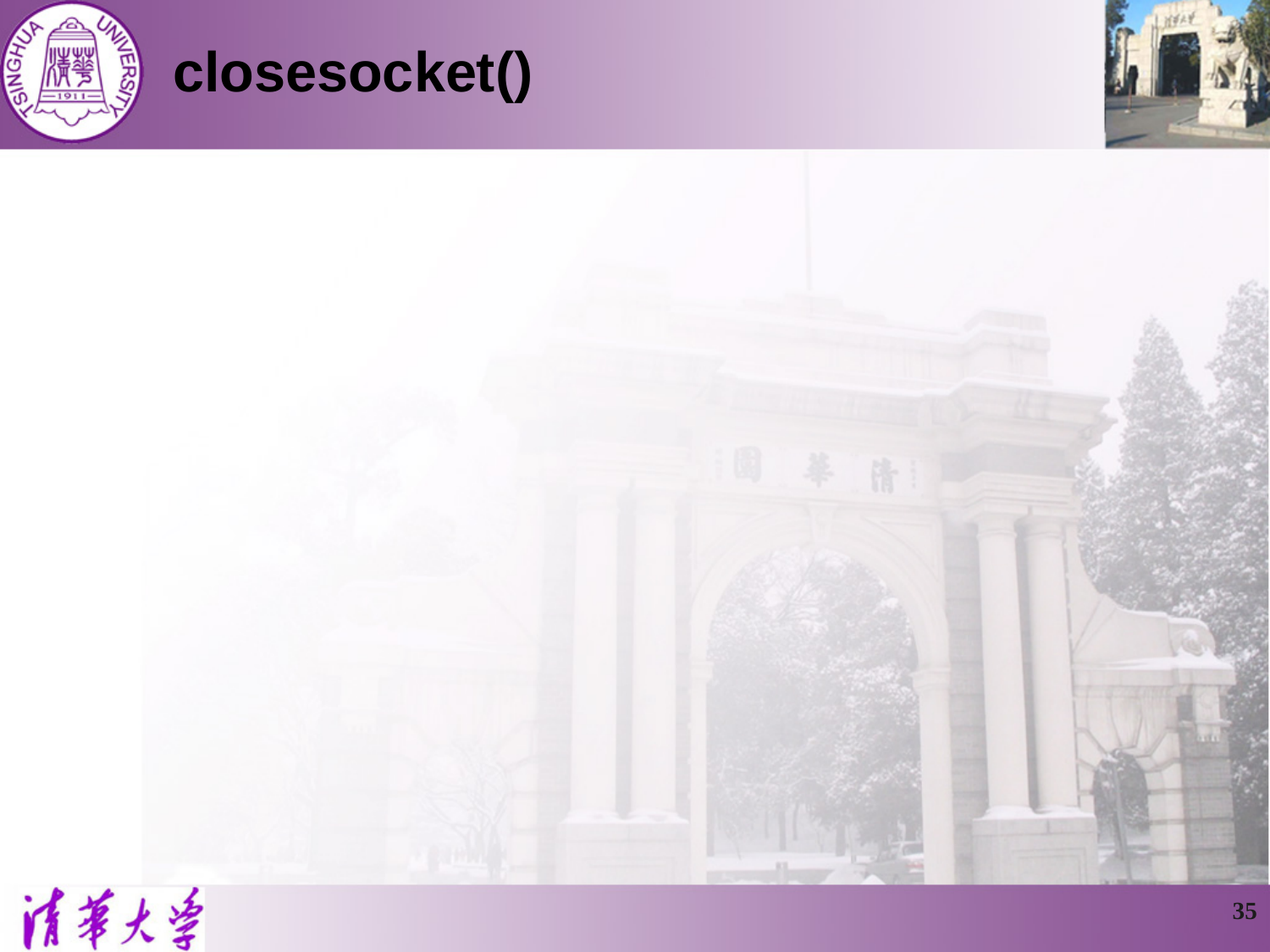

# closesocket()
释放套接字
int closesocket (
    SOCKET s
);
返回值
成功：返回0
失败：返回SOCKET_ERROR
35